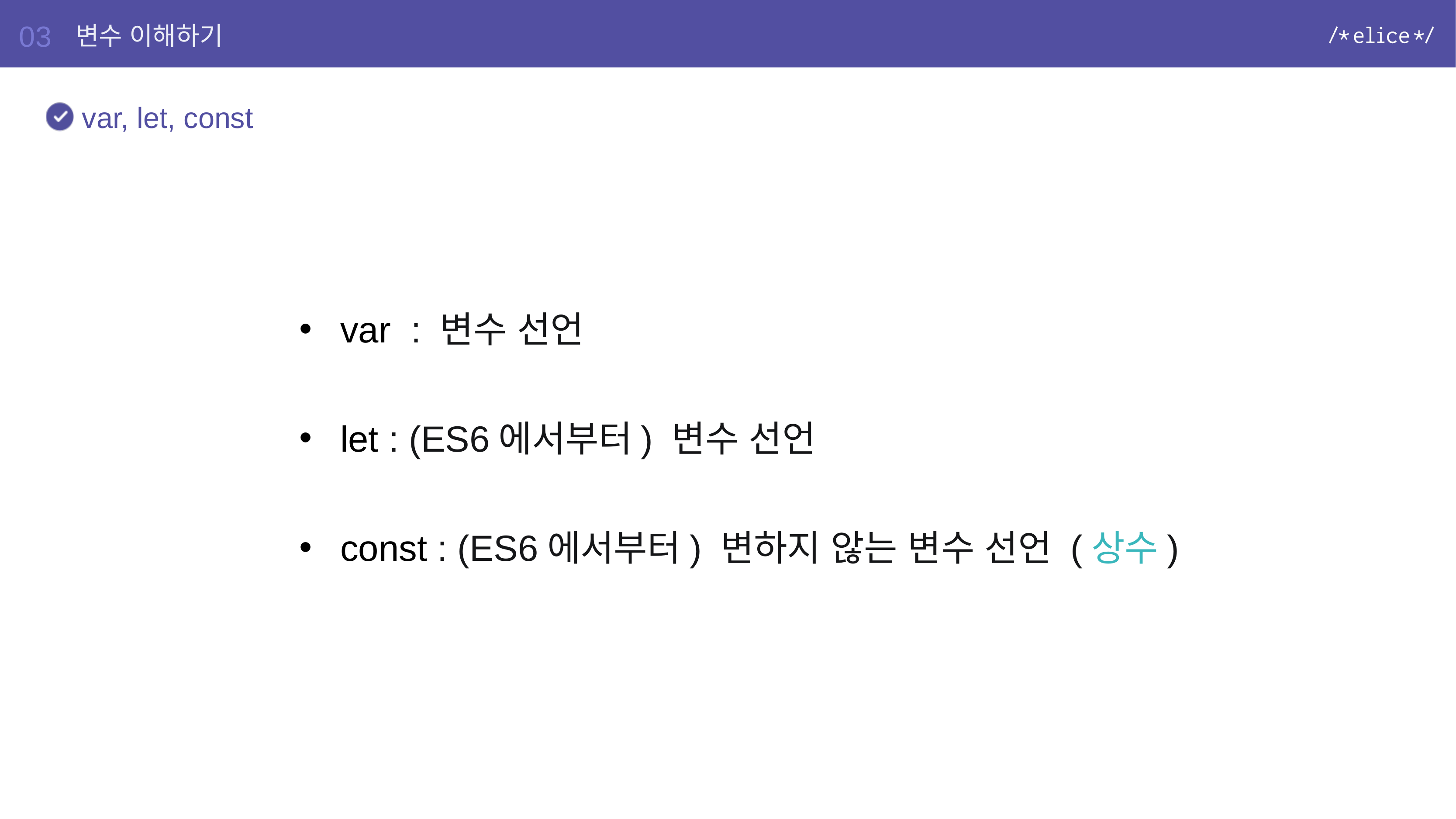

03
변수 이해하기
var, let, const
var  : 변수 선언
let : (ES6에서부터) 변수 선언
const : (ES6에서부터) 변하지 않는 변수 선언 (상수)